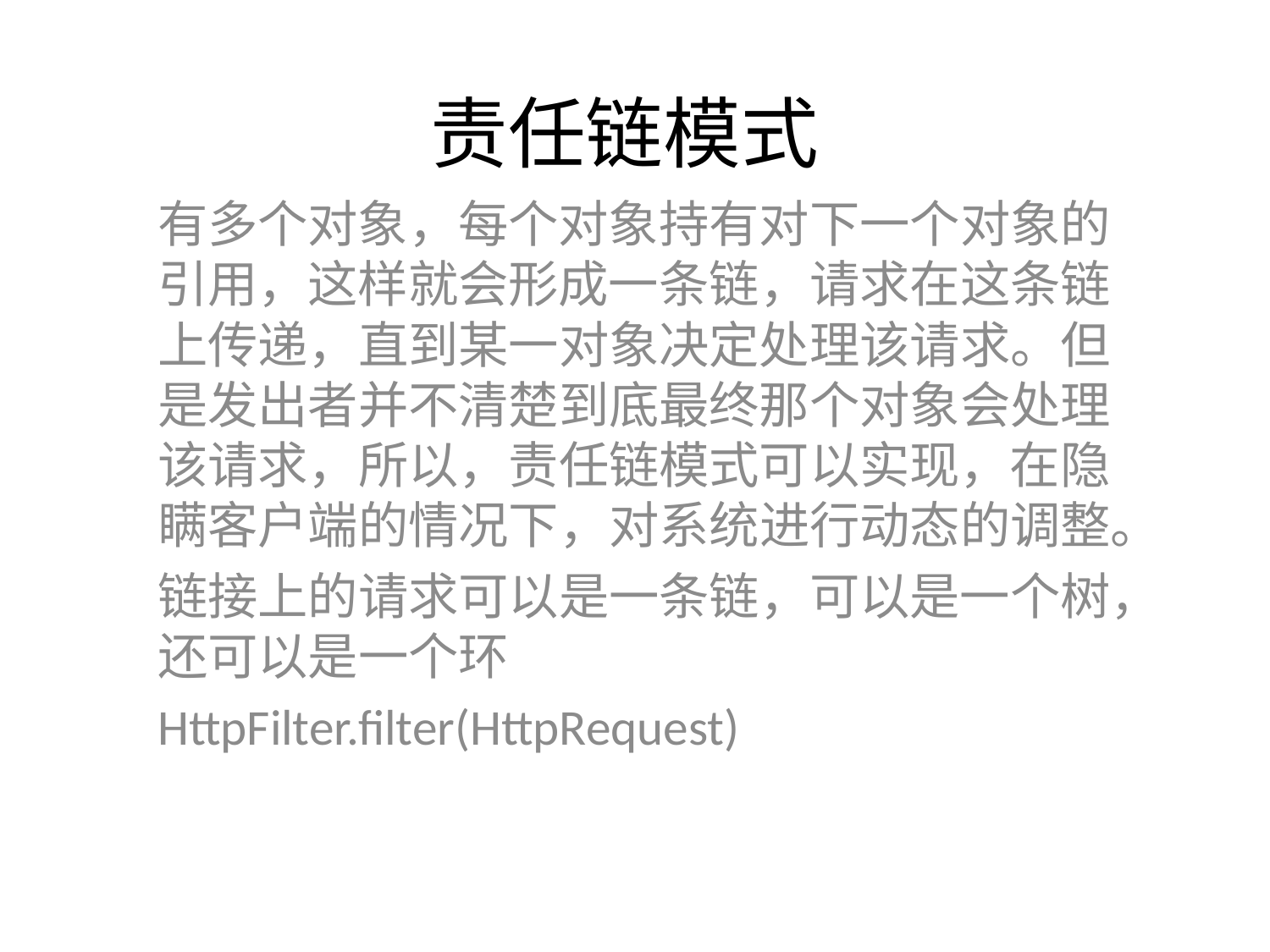

# 责任链模式
有多个对象，每个对象持有对下一个对象的引用，这样就会形成一条链，请求在这条链上传递，直到某一对象决定处理该请求。但是发出者并不清楚到底最终那个对象会处理该请求，所以，责任链模式可以实现，在隐瞒客户端的情况下，对系统进行动态的调整。
链接上的请求可以是一条链，可以是一个树，还可以是一个环
HttpFilter.filter(HttpRequest)